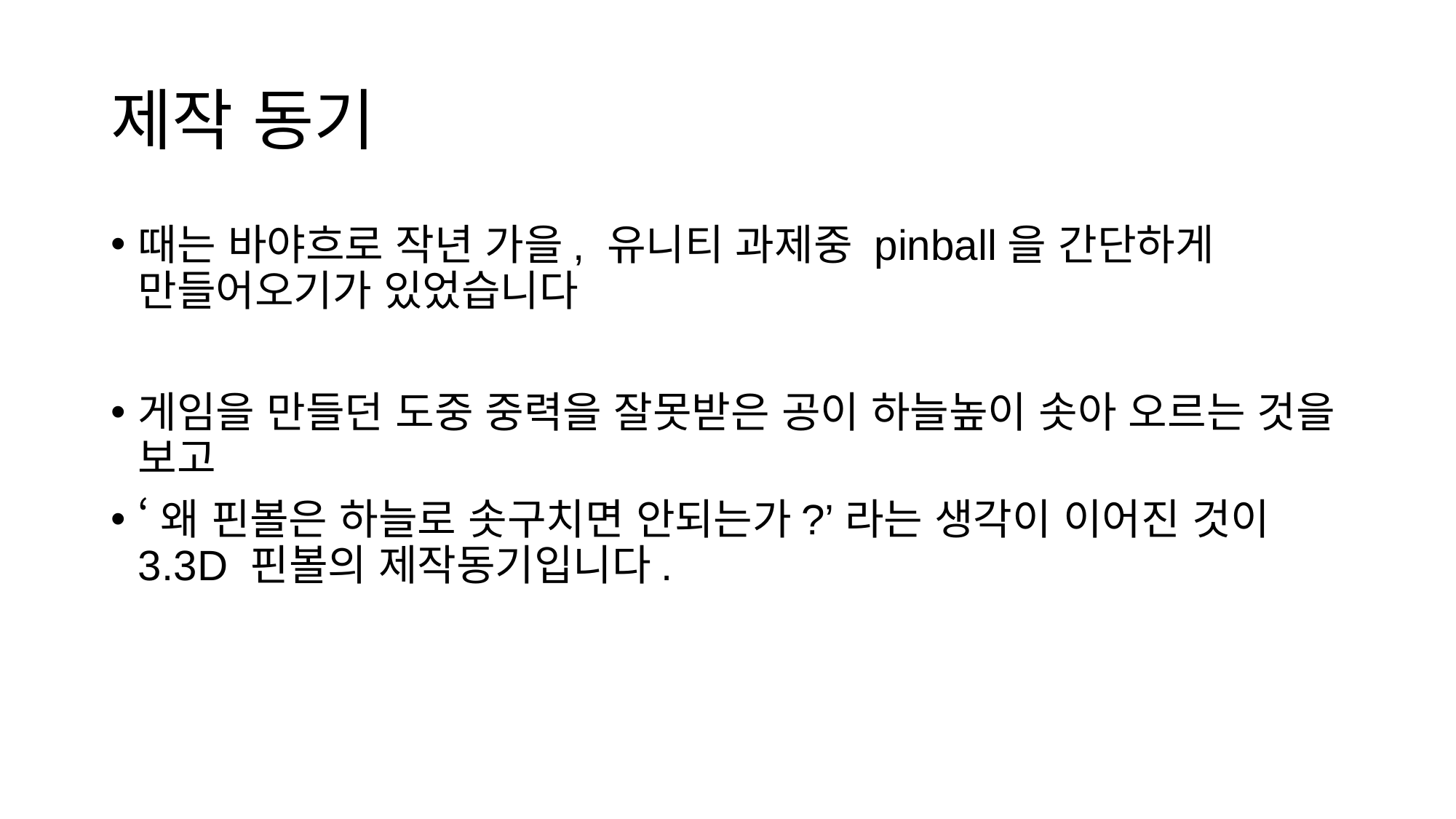

# 제작 동기
때는 바야흐로 작년 가을, 유니티 과제중 pinball을 간단하게 만들어오기가 있었습니다

게임을 만들던 도중 중력을 잘못받은 공이 하늘높이 솟아 오르는 것을 보고
‘왜 핀볼은 하늘로 솟구치면 안되는가?’라는 생각이 이어진 것이 3.3D 핀볼의 제작동기입니다.